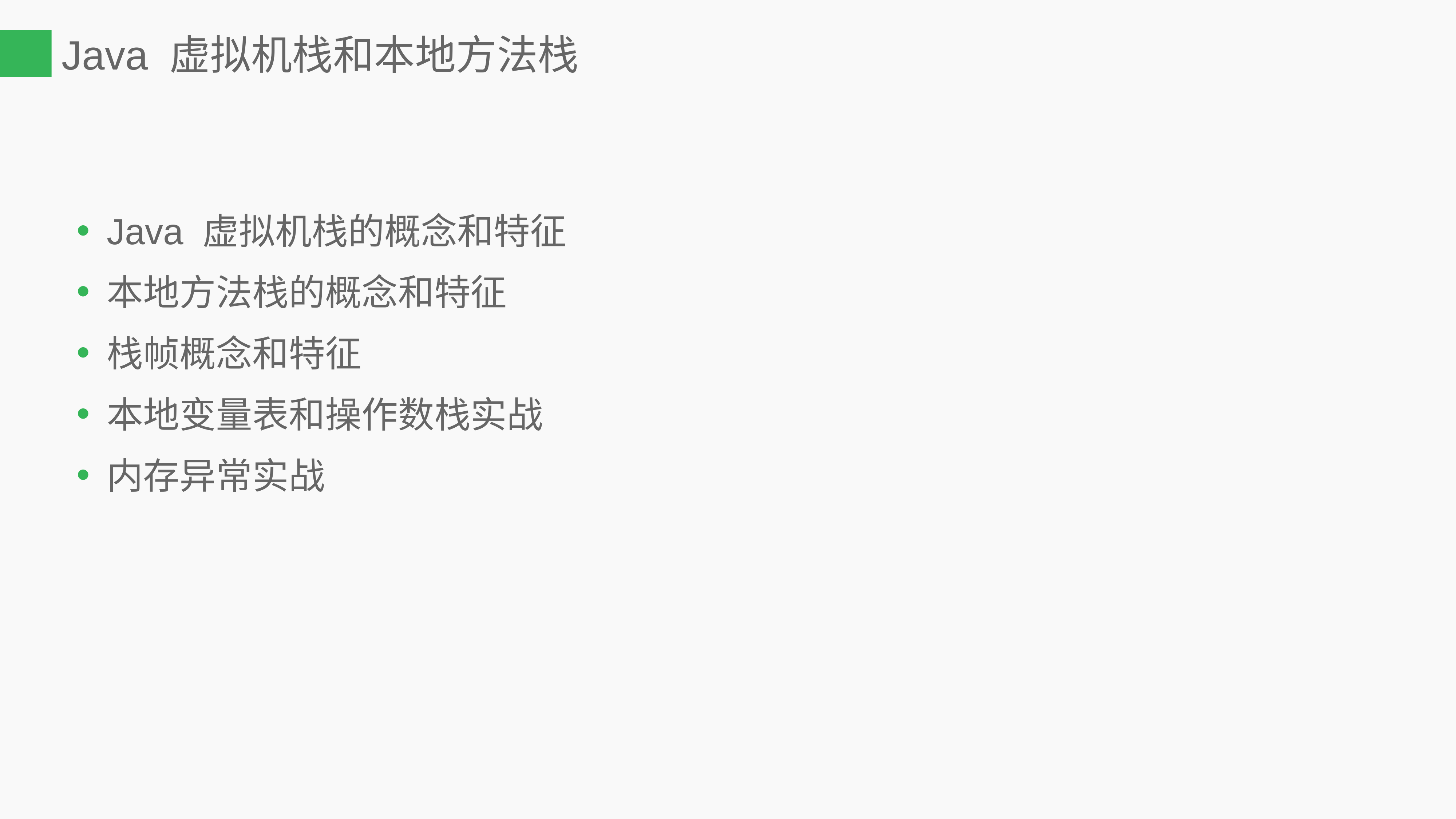

# Java 虚拟机栈和本地方法栈
Java 虚拟机栈的概念和特征
本地方法栈的概念和特征
栈帧概念和特征
本地变量表和操作数栈实战
内存异常实战